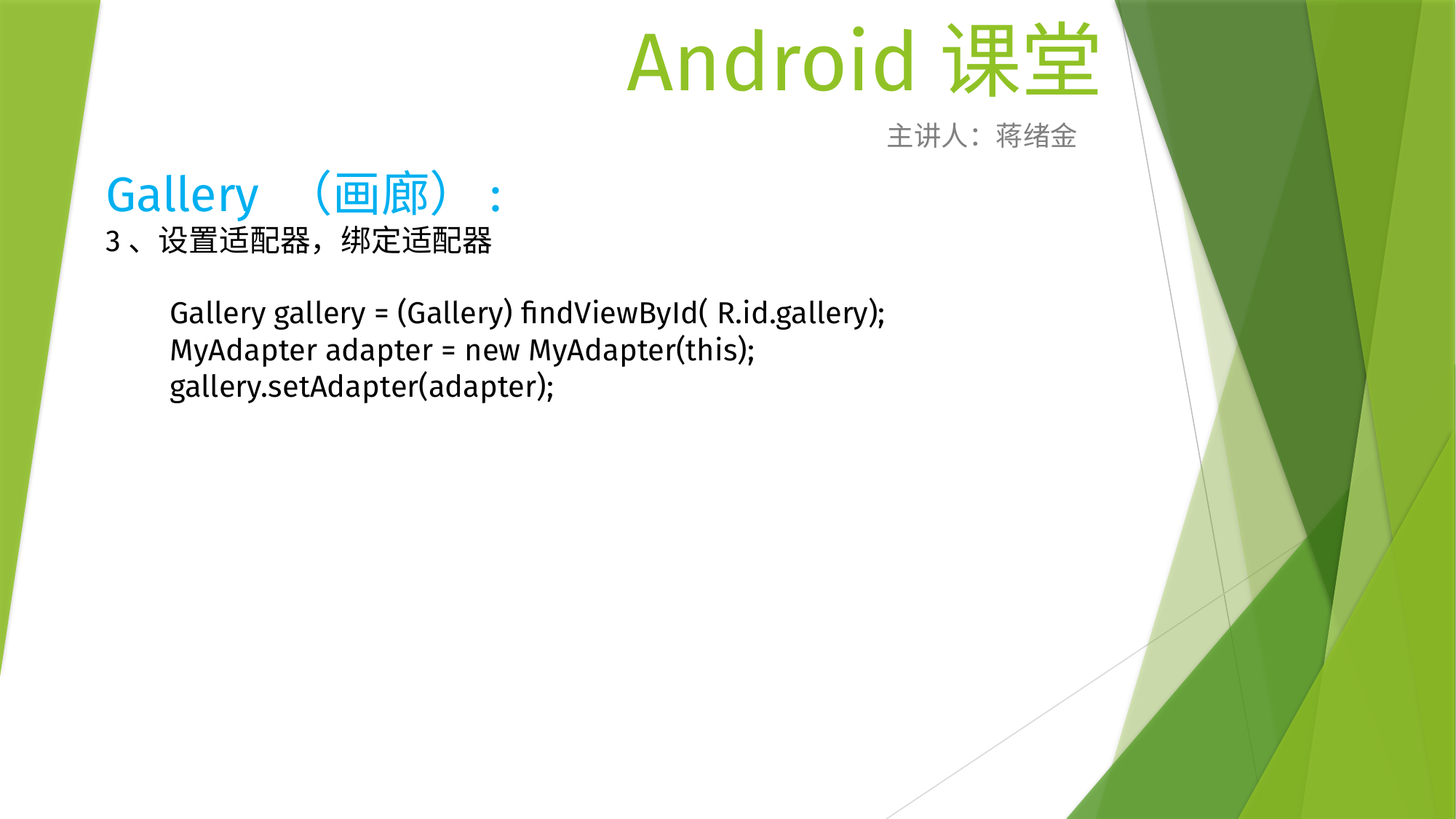

# Android课堂
主讲人：蒋绪金
Gallery （画廊）:
3、设置适配器，绑定适配器

        Gallery gallery = (Gallery) findViewById( R.id.gallery);
        MyAdapter adapter = new MyAdapter(this);
        gallery.setAdapter(adapter);